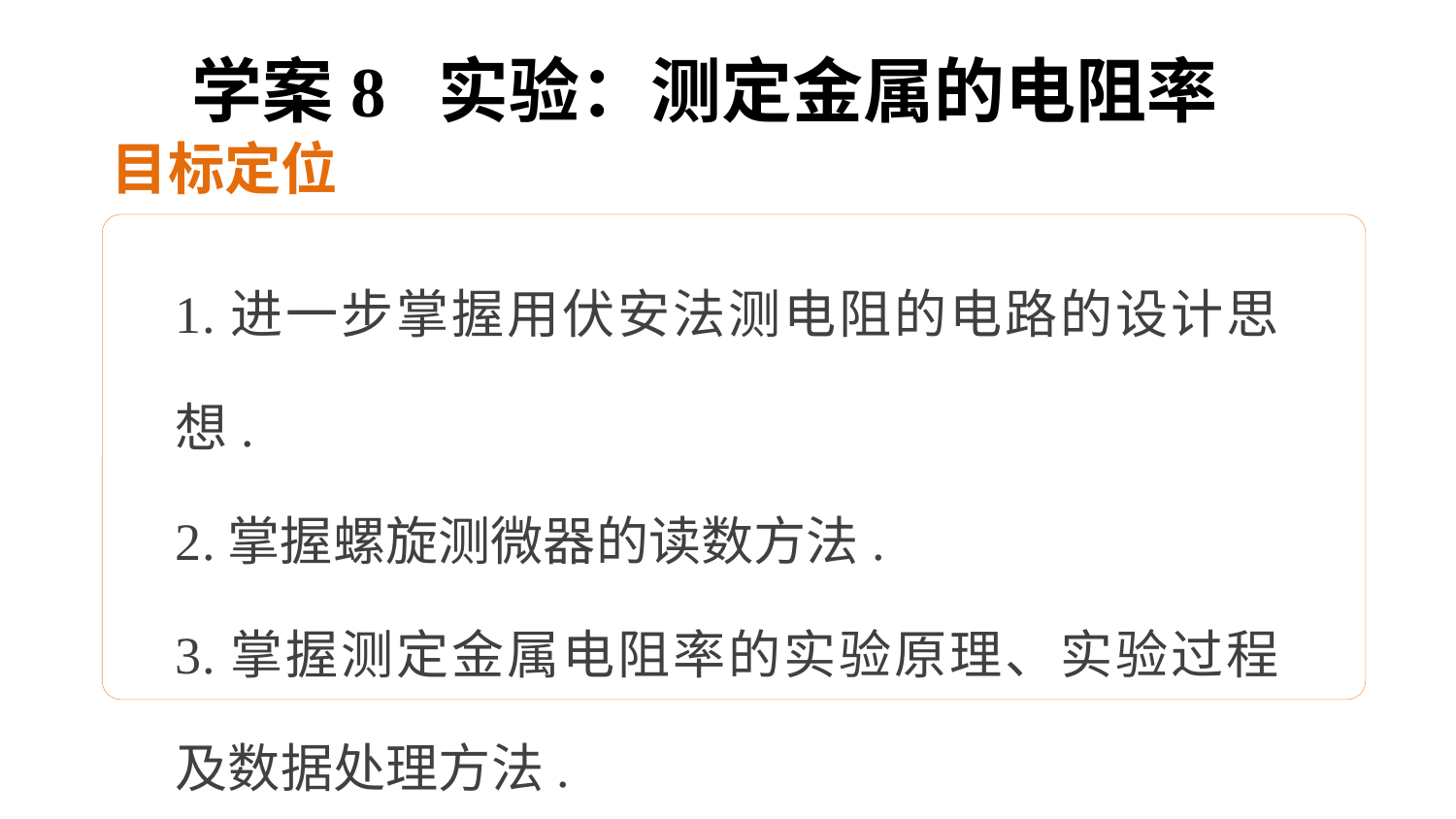

学案8  实验：测定金属的电阻率

目标定位

1.进一步掌握用伏安法测电阻的电路的设计思想.
2.掌握螺旋测微器的读数方法.
3.掌握测定金属电阻率的实验原理、实验过程及数据处理方法.